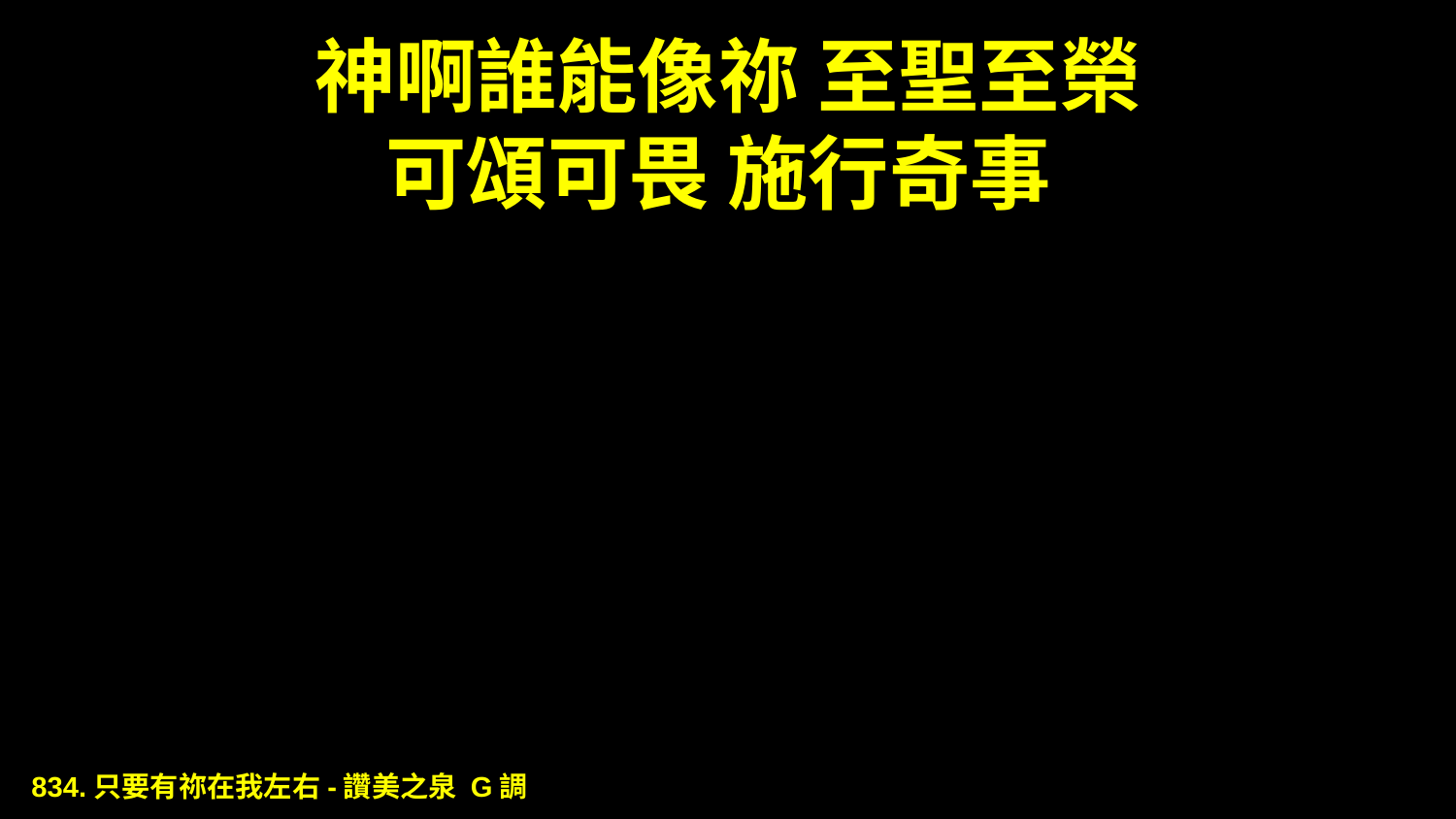

# 神啊誰能像祢 至聖至榮 可頌可畏 施行奇事
834.只要有祢在我左右-讚美之泉 G調